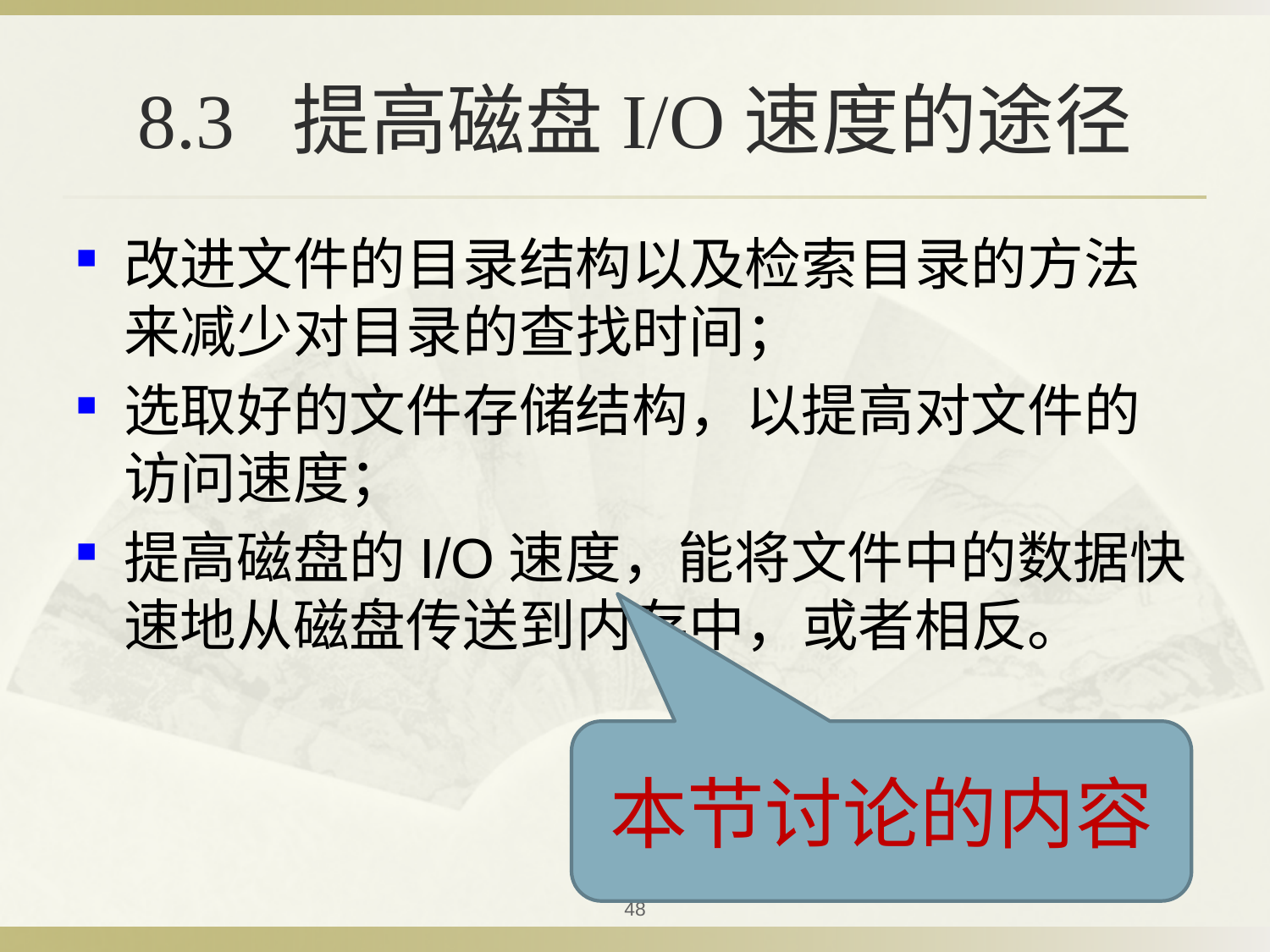

# 8.3  提高磁盘I/O速度的途径
改进文件的目录结构以及检索目录的方法来减少对目录的查找时间；
选取好的文件存储结构，以提高对文件的访问速度；
提高磁盘的I/O速度，能将文件中的数据快速地从磁盘传送到内存中，或者相反。
本节讨论的内容
48